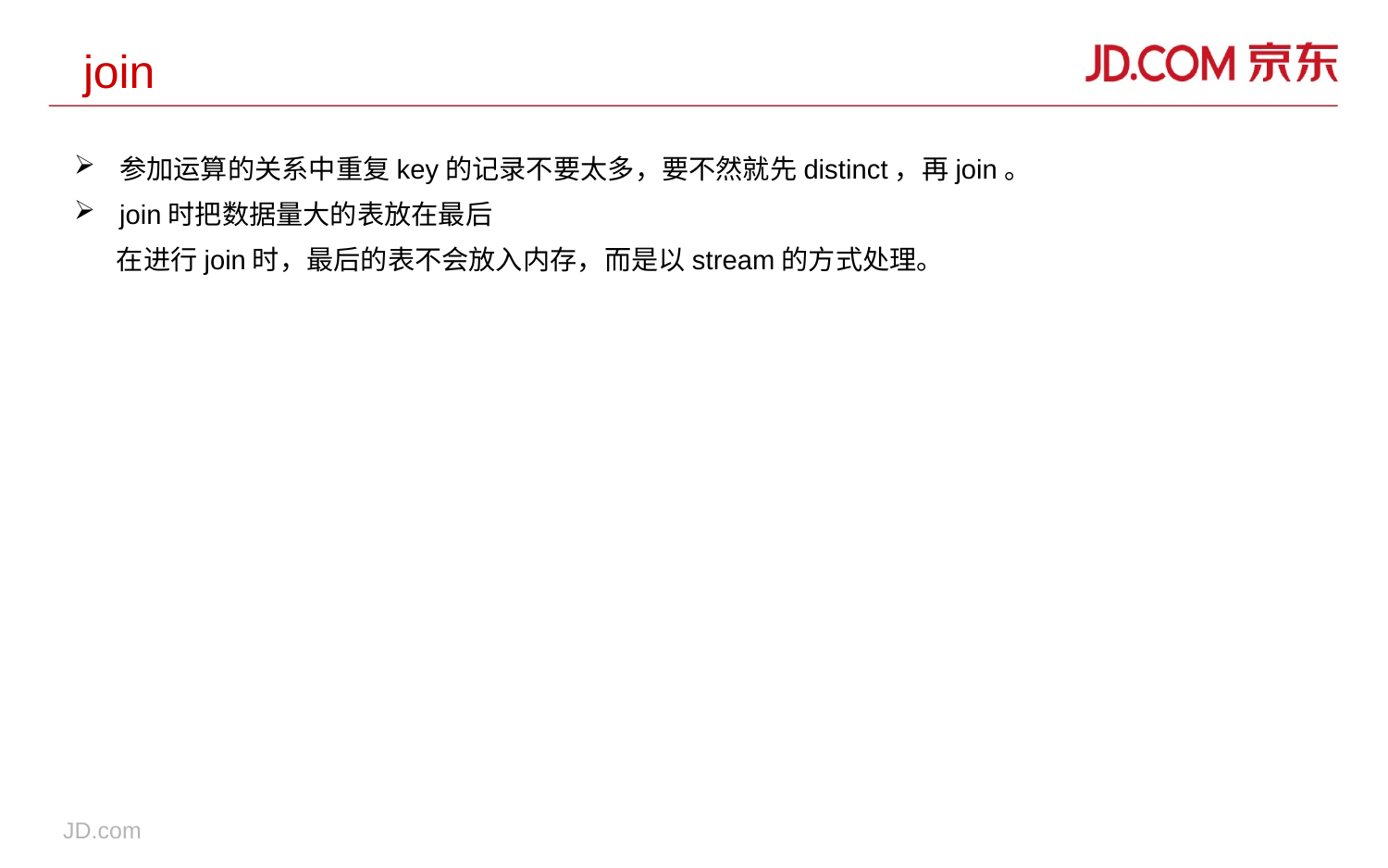

# join
参加运算的关系中重复key的记录不要太多，要不然就先distinct，再join。
join时把数据量大的表放在最后
      在进行join时，最后的表不会放入内存，而是以stream的方式处理。